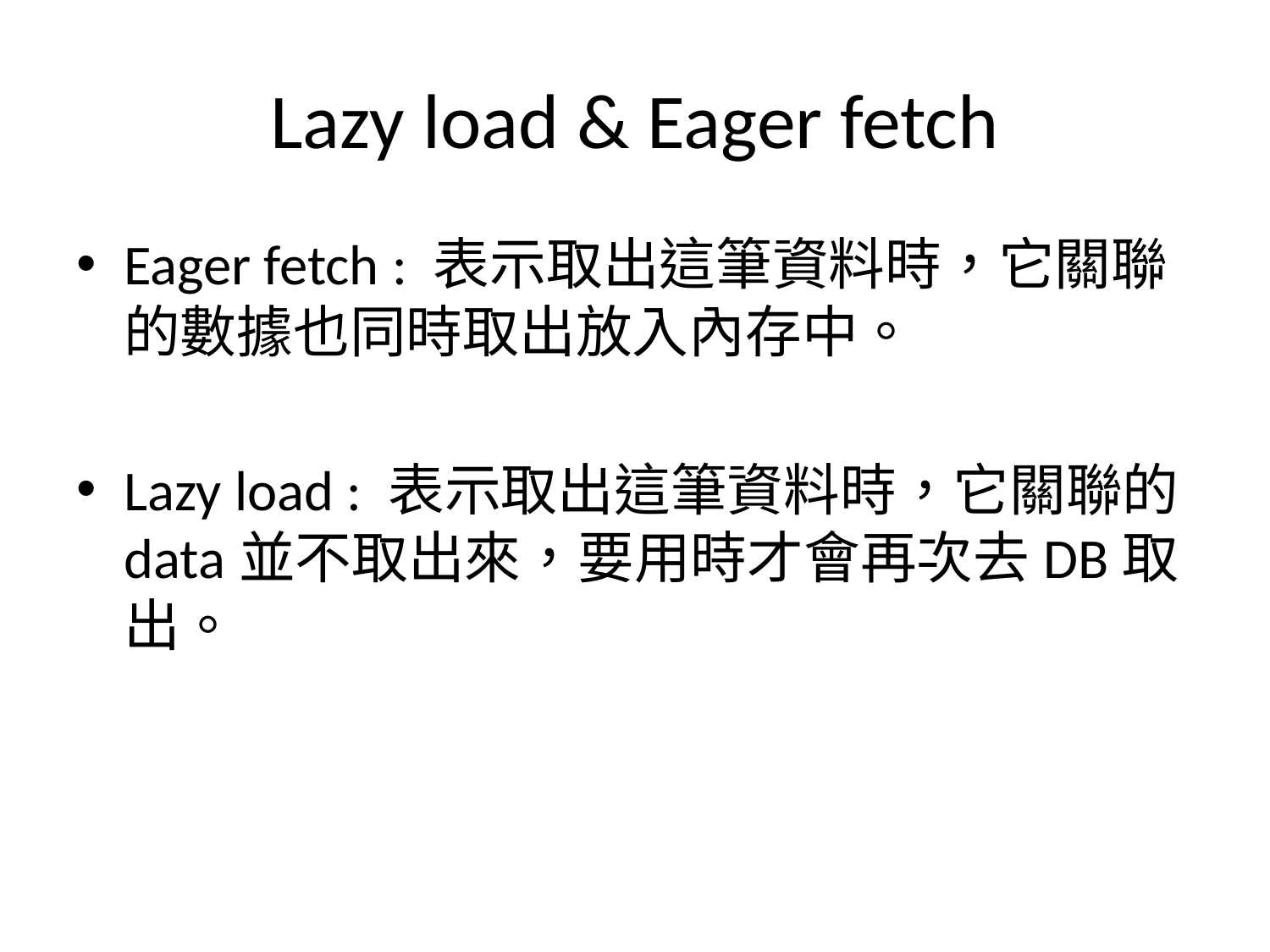

# Lazy load & Eager fetch
Eager fetch : 表示取出這筆資料時，它關聯的數據也同時取出放入內存中。

Lazy load : 表示取出這筆資料時，它關聯的data並不取出來，要用時才會再次去DB取出。